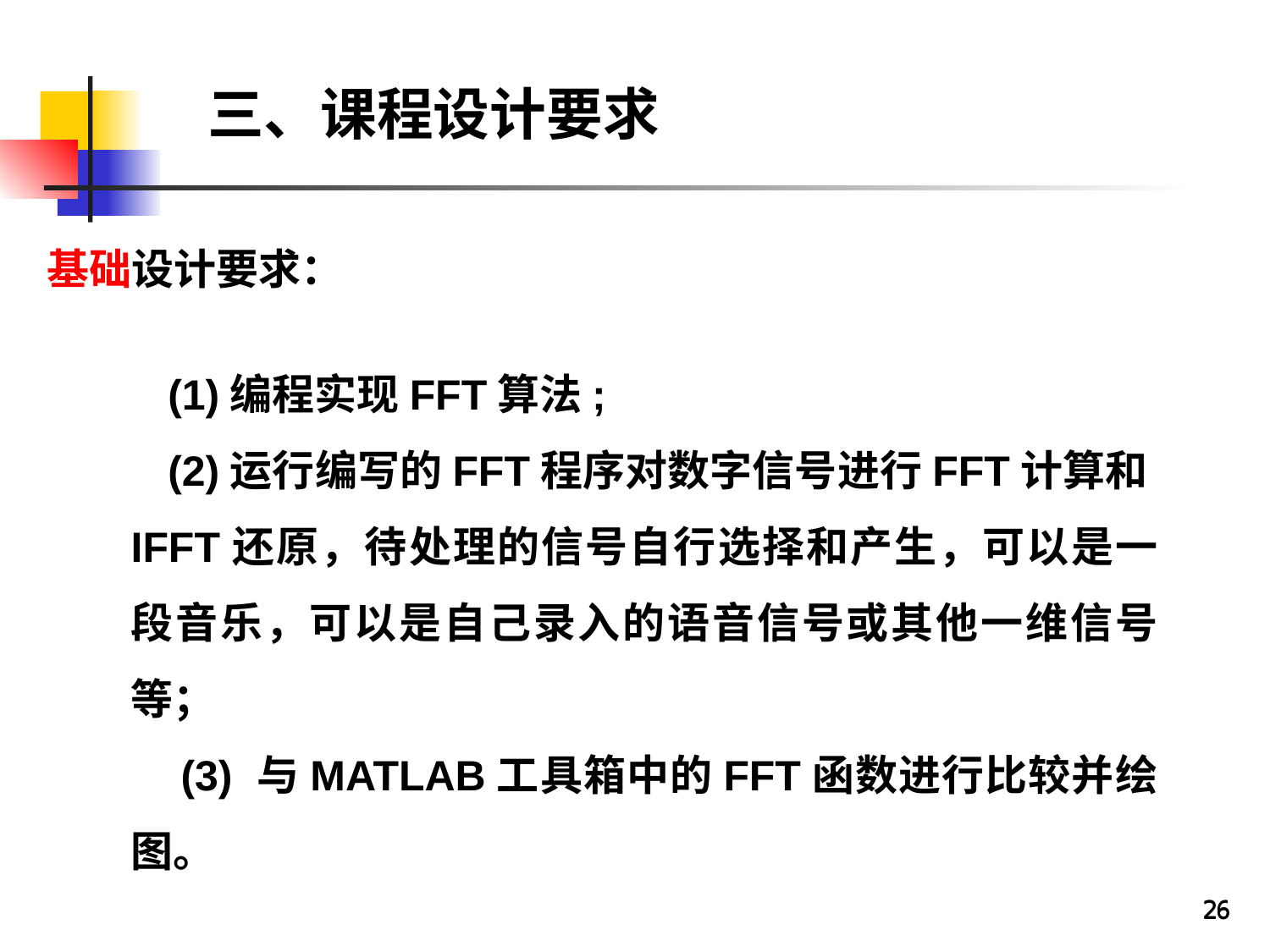

三、课程设计要求
基础设计要求：
(1)编程实现FFT算法;
(2)运行编写的FFT程序对数字信号进行FFT计算和IFFT还原，待处理的信号自行选择和产生，可以是一段音乐，可以是自己录入的语音信号或其他一维信号等；
 (3) 与MATLAB工具箱中的FFT函数进行比较并绘图。

26
26